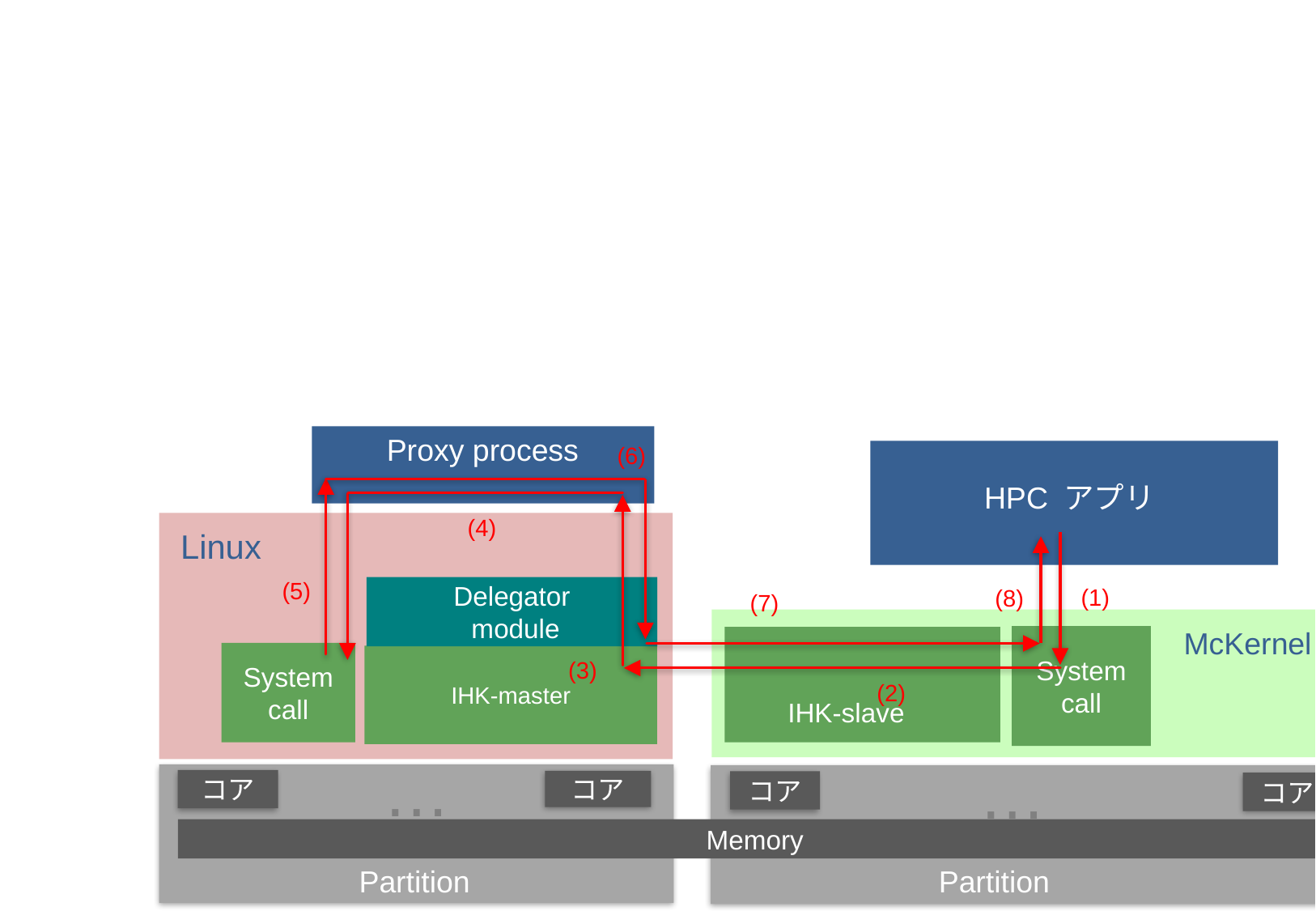

(6)
Proxy process

HPC アプリ
(4)

Linux
(5)
(1)
(7)
(8)
Delegator
 module

McKernel
(3)
System
call

System
call
IHK-master

(2)
IHK-slave
…
…

コア
コア
コア
コア
Memory
Partition
Partition